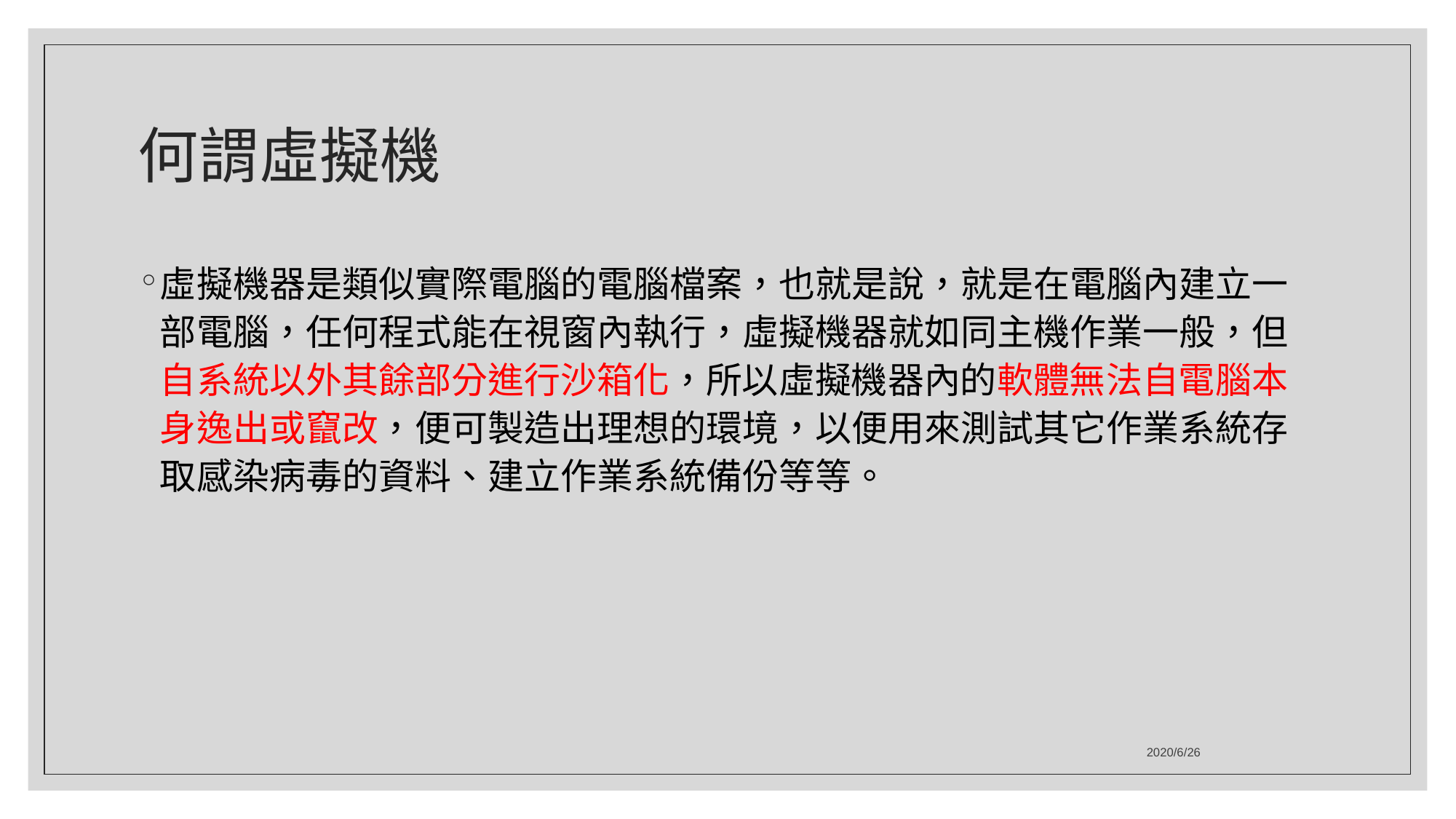

# 何謂虛擬機
虛擬機器是類似實際電腦的電腦檔案，也就是說，就是在電腦內建立一部電腦，任何程式能在視窗內執行，虛擬機器就如同主機作業一般，但自系統以外其餘部分進行沙箱化，所以虛擬機器內的軟體無法自電腦本身逸出或竄改，便可製造出理想的環境，以便用來測試其它作業系統存取感染病毒的資料、建立作業系統備份等等。
2020/6/26